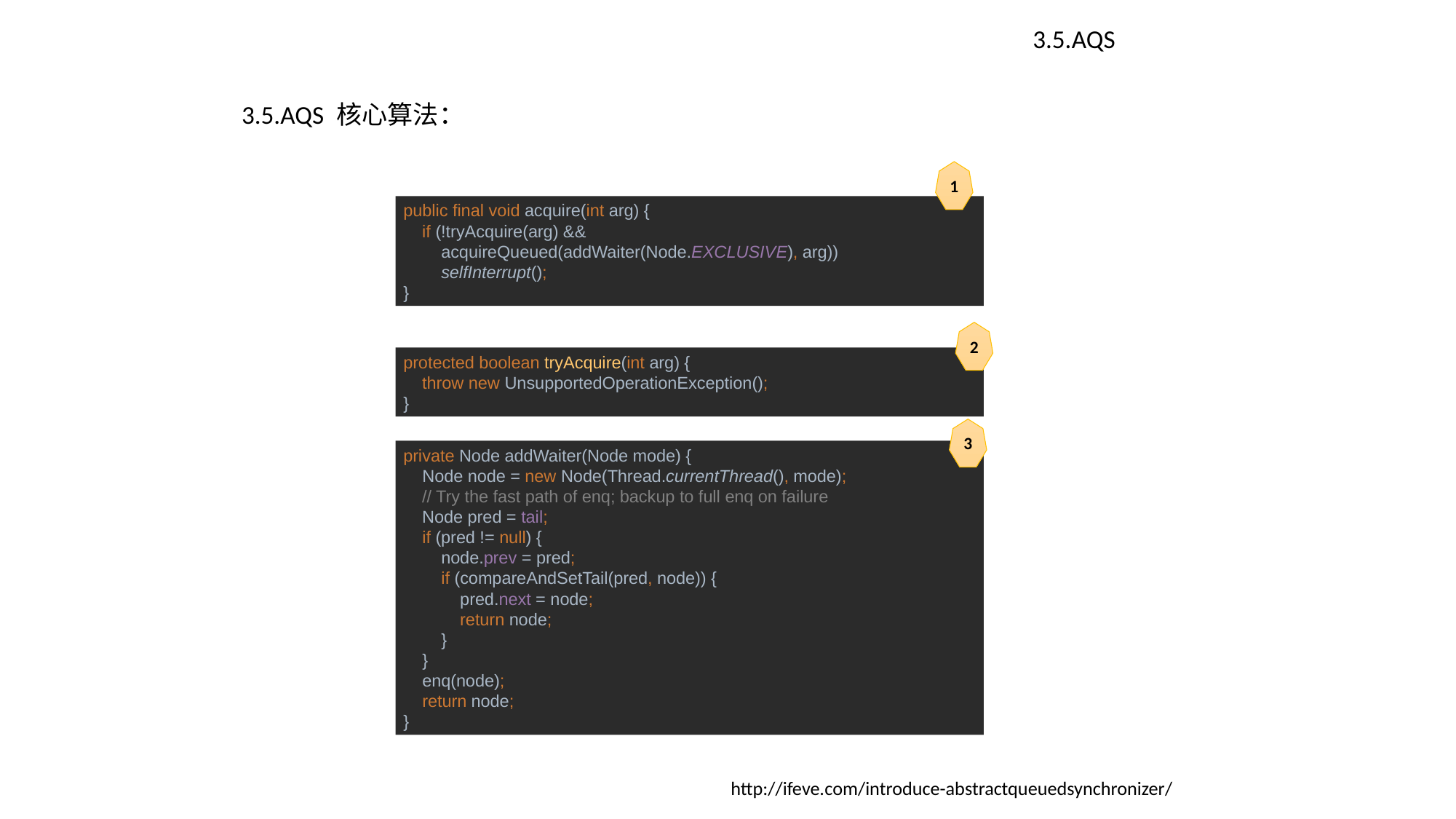

3.5.AQS
3.5.AQS 核心算法：
1
public final void acquire(int arg) {
    if (!tryAcquire(arg) &&
        acquireQueued(addWaiter(Node.EXCLUSIVE), arg))
        selfInterrupt();
}
2
protected boolean tryAcquire(int arg) {
    throw new UnsupportedOperationException();
}
3
private Node addWaiter(Node mode) {
    Node node = new Node(Thread.currentThread(), mode);
    // Try the fast path of enq; backup to full enq on failure
    Node pred = tail;
    if (pred != null) {
        node.prev = pred;
        if (compareAndSetTail(pred, node)) {
            pred.next = node;
            return node;
        }
    }
    enq(node);
    return node;
}
http://ifeve.com/introduce-abstractqueuedsynchronizer/